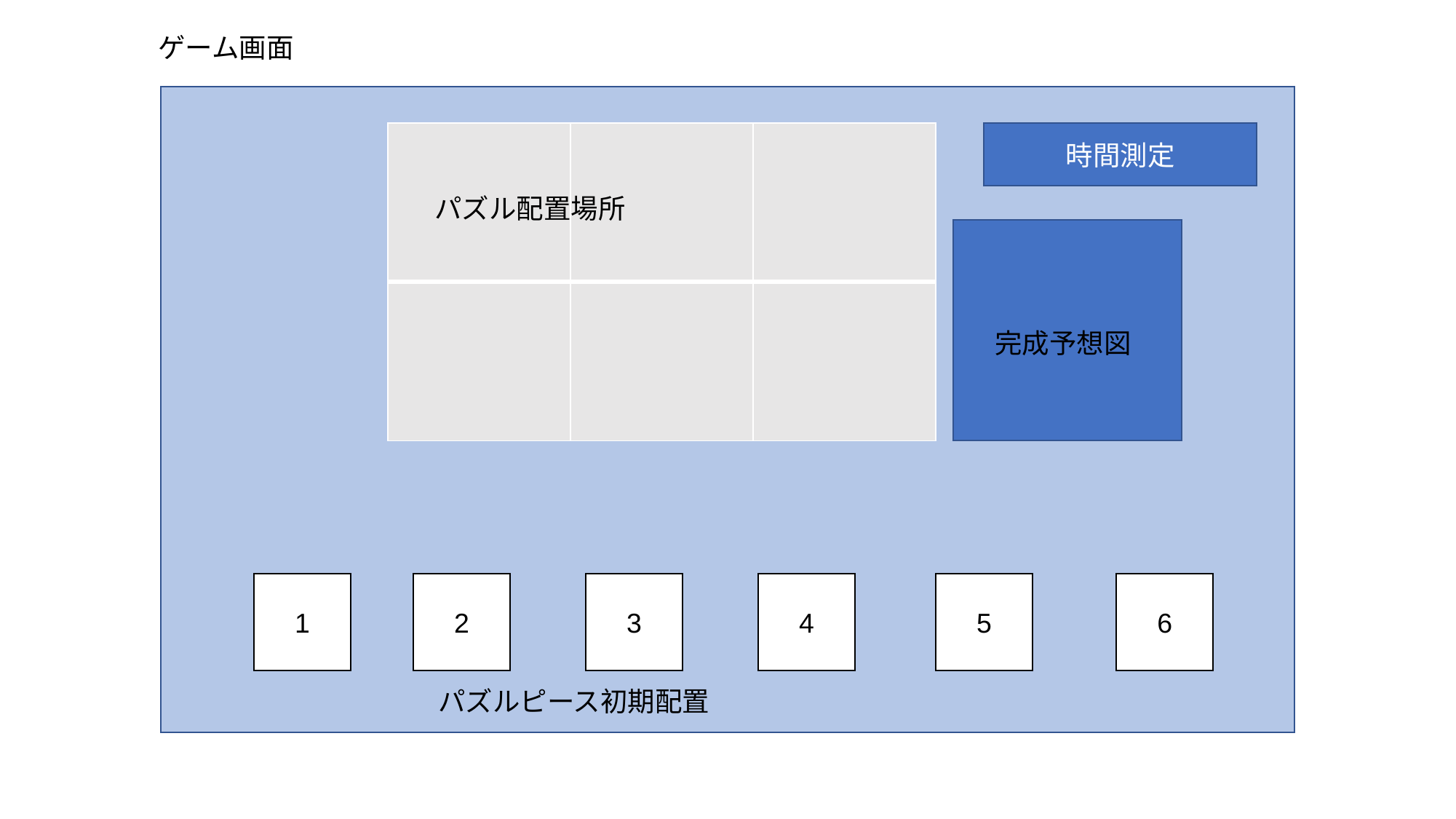

ゲーム画面

|  |  |  |
| --- | --- | --- |
|  |  |  |
時間測定
パズル配置場所

完成予想図
1
2
3
4
5
6
パズルピース初期配置